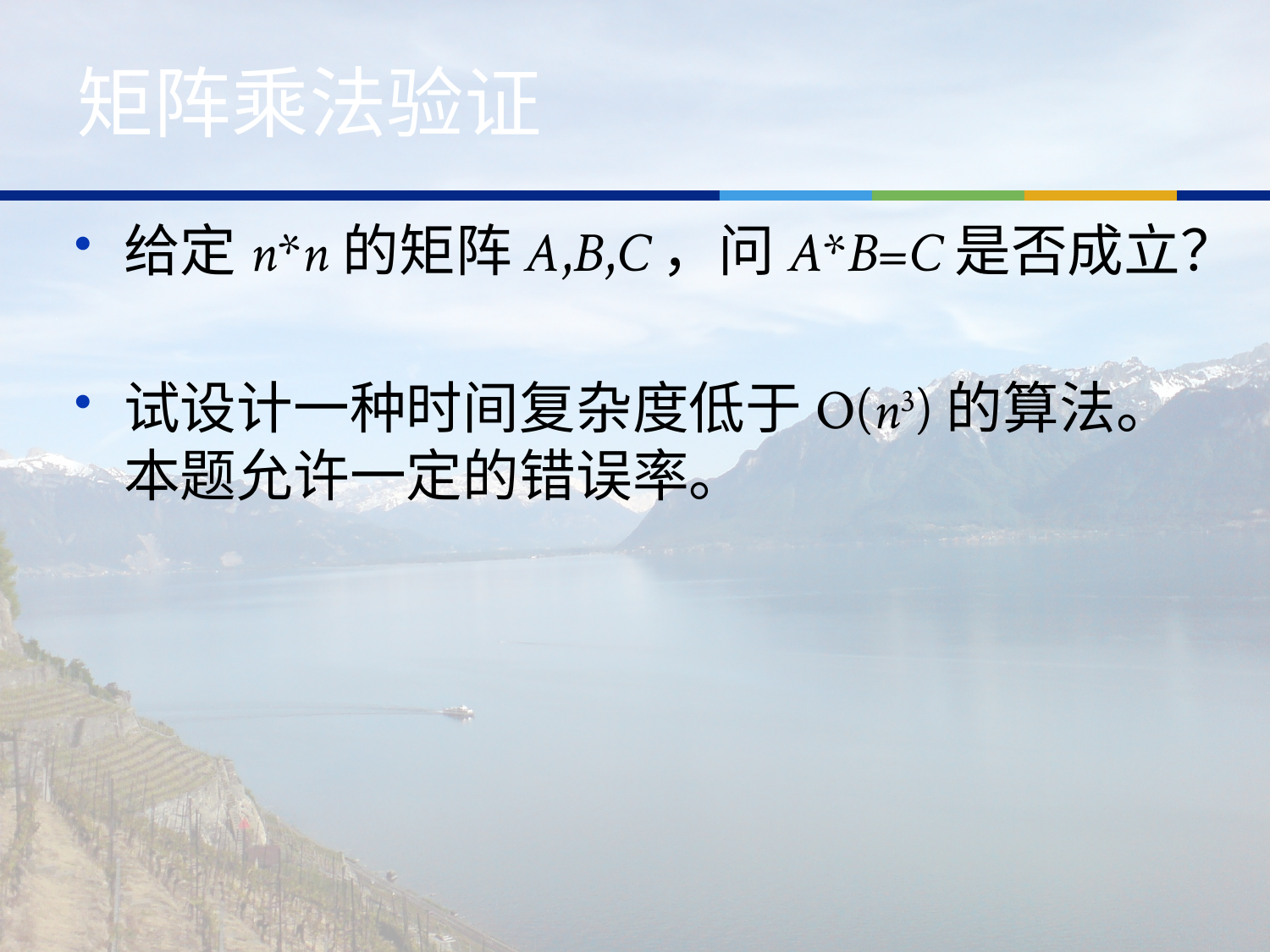

# 矩阵乘法验证
给定n*n的矩阵A,B,C，问A*B=C是否成立？

试设计一种时间复杂度低于O(n3)的算法。本题允许一定的错误率。